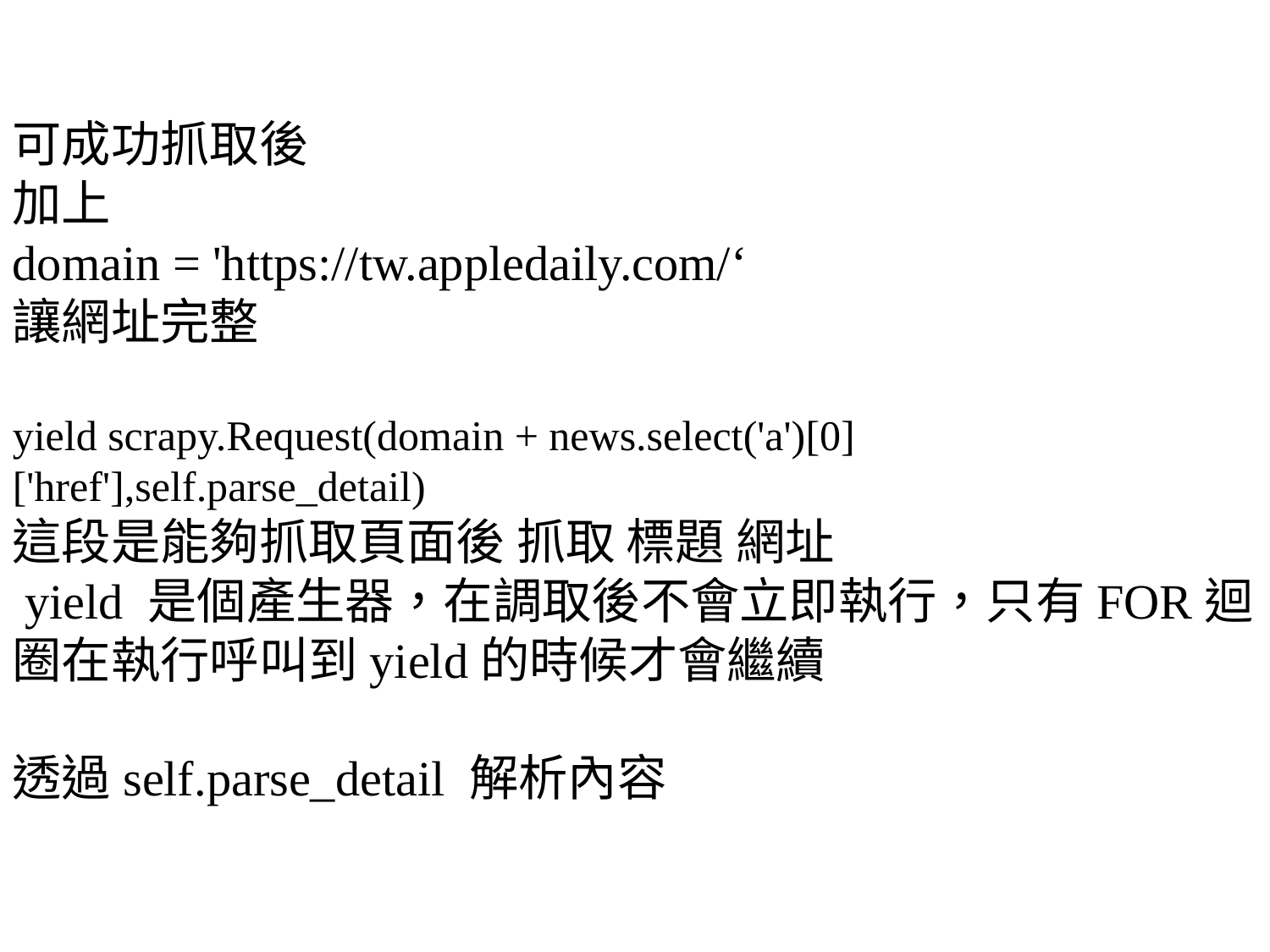

可成功抓取後
加上
domain = 'https://tw.appledaily.com/‘
讓網址完整

yield scrapy.Request(domain + news.select('a')[0]['href'],self.parse_detail)
這段是能夠抓取頁面後 抓取 標題 網址
 yield 是個產生器，在調取後不會立即執行，只有FOR迴圈在執行呼叫到yield的時候才會繼續

透過self.parse_detail 解析內容